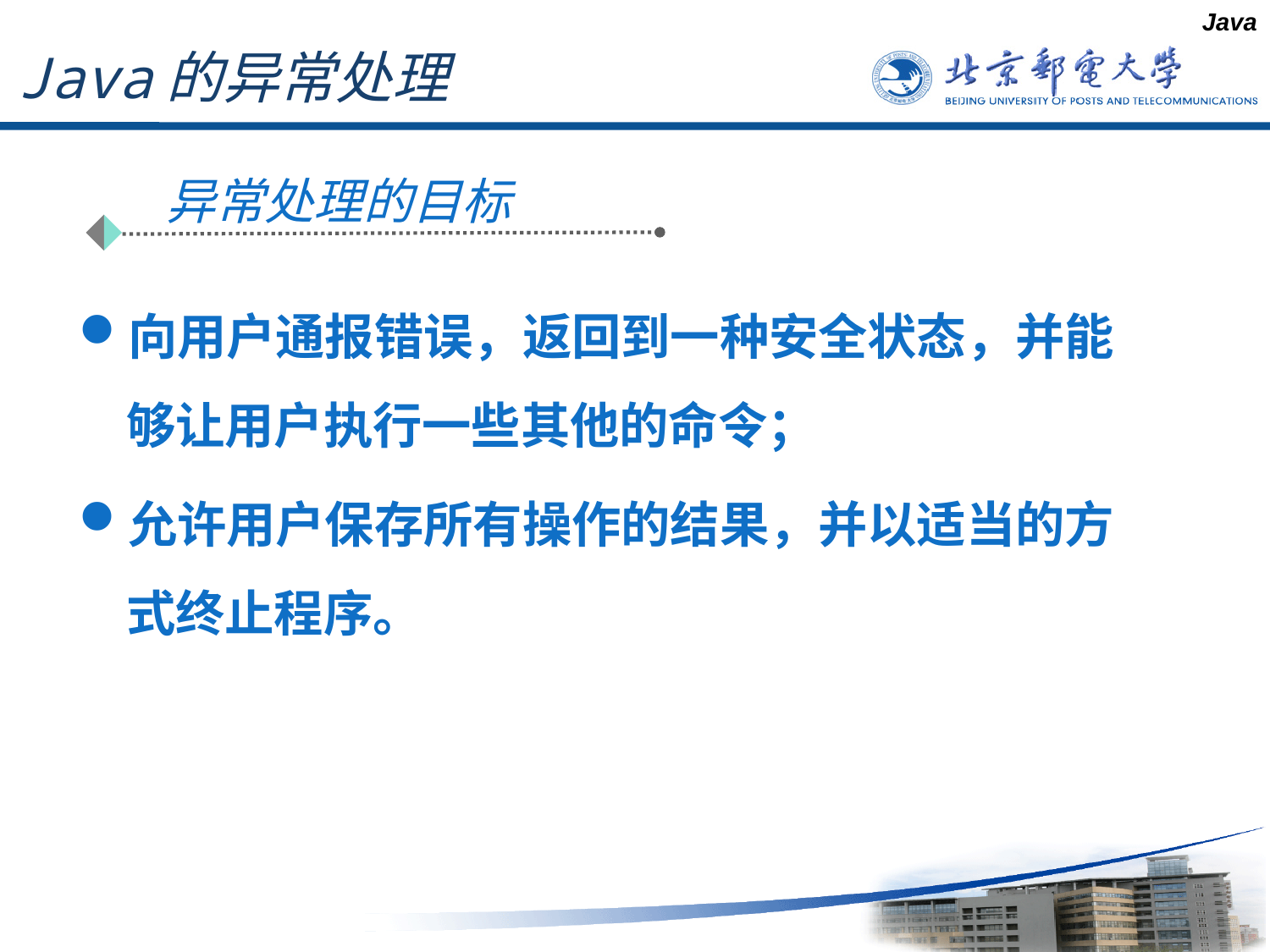

Java
# Java的异常处理

异常处理的目标

向用户通报错误，返回到一种安全状态，并能够让用户执行一些其他的命令；
允许用户保存所有操作的结果，并以适当的方式终止程序。